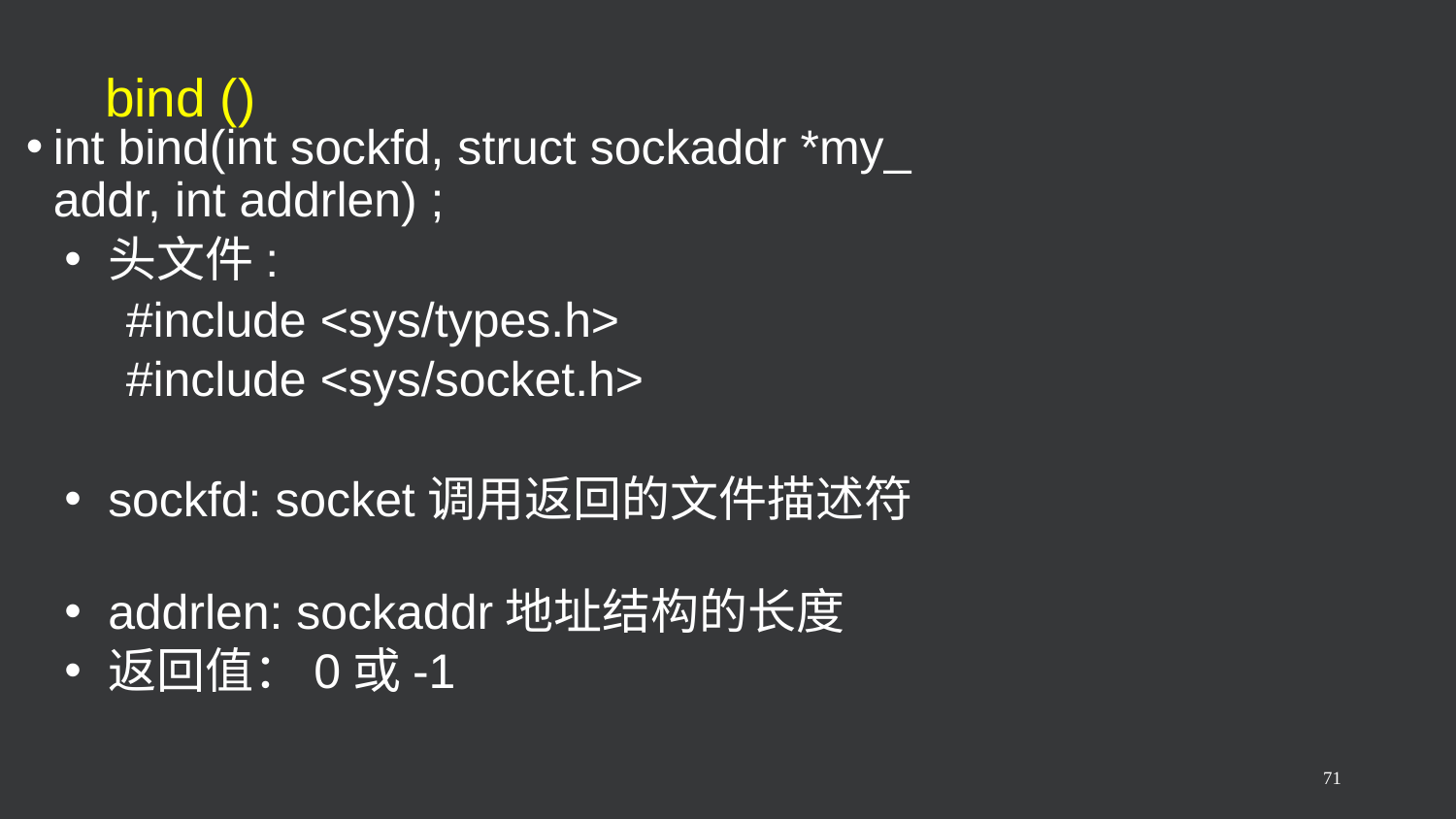

# bind ()
int bind(int sockfd, struct sockaddr *my_addr, int addrlen) ;
头文件:
#include <sys/types.h>
#include <sys/socket.h>

sockfd: socket调用返回的文件描述符
addrlen: sockaddr地址结构的长度
返回值：0或-1
71